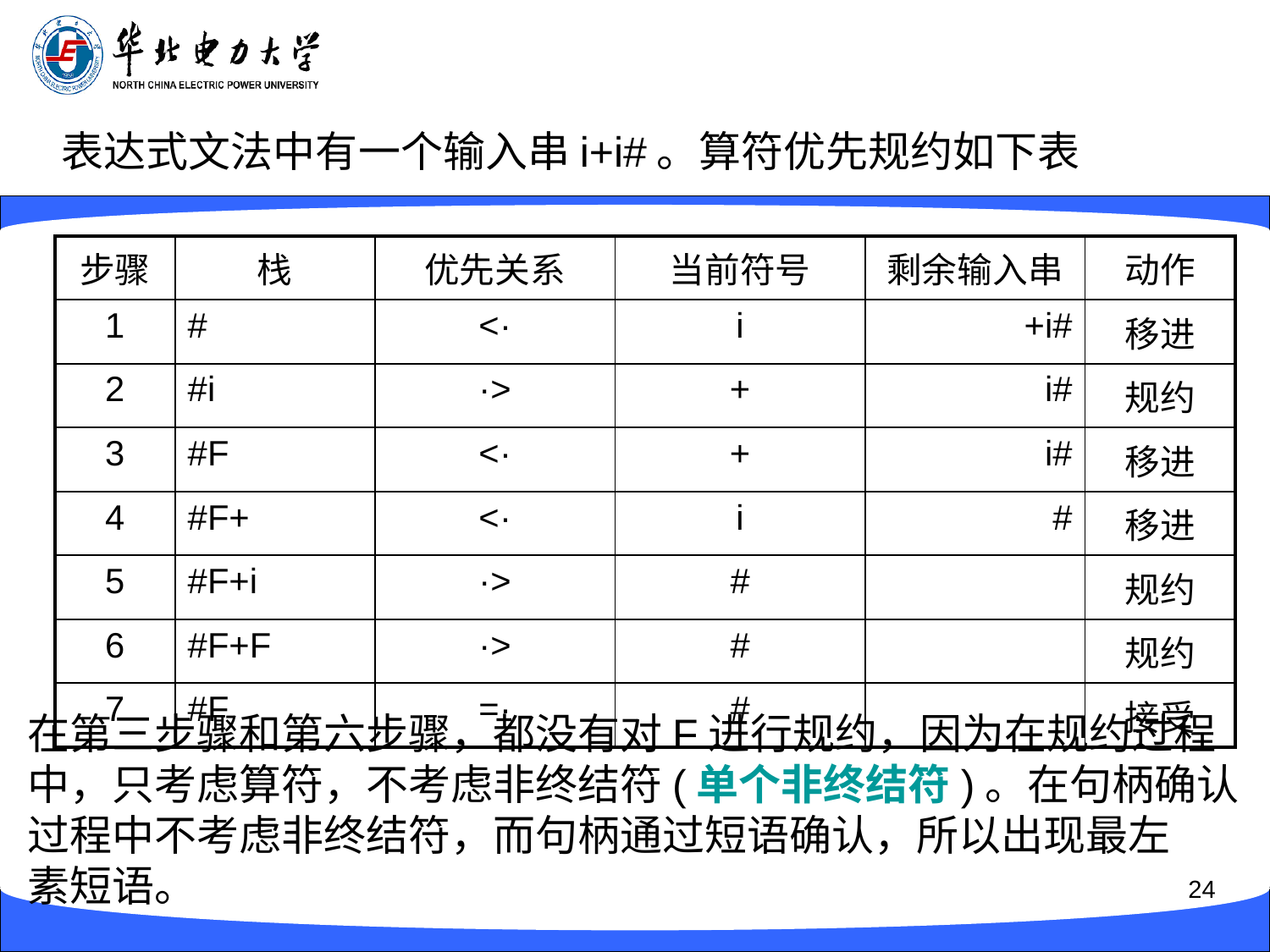

表达式文法中有一个输入串i+i#。算符优先规约如下表
| 步骤 | 栈 | 优先关系 | 当前符号 | 剩余输入串 | 动作 |
| --- | --- | --- | --- | --- | --- |
| 1 | # | <· | i | +i# | 移进 |
| 2 | #i | ·> | + | i# | 规约 |
| 3 | #F | <· | + | i# | 移进 |
| 4 | #F+ | <· | i | # | 移进 |
| 5 | #F+i | ·> | # |  | 规约 |
| 6 | #F+F | ·> | # |  | 规约 |
| 7 | #F | =· | # |  | 接受 |
在第三步骤和第六步骤，都没有对F进行规约，因为在规约过程
中，只考虑算符，不考虑非终结符(单个非终结符)。在句柄确认
过程中不考虑非终结符，而句柄通过短语确认，所以出现最左
素短语。
24